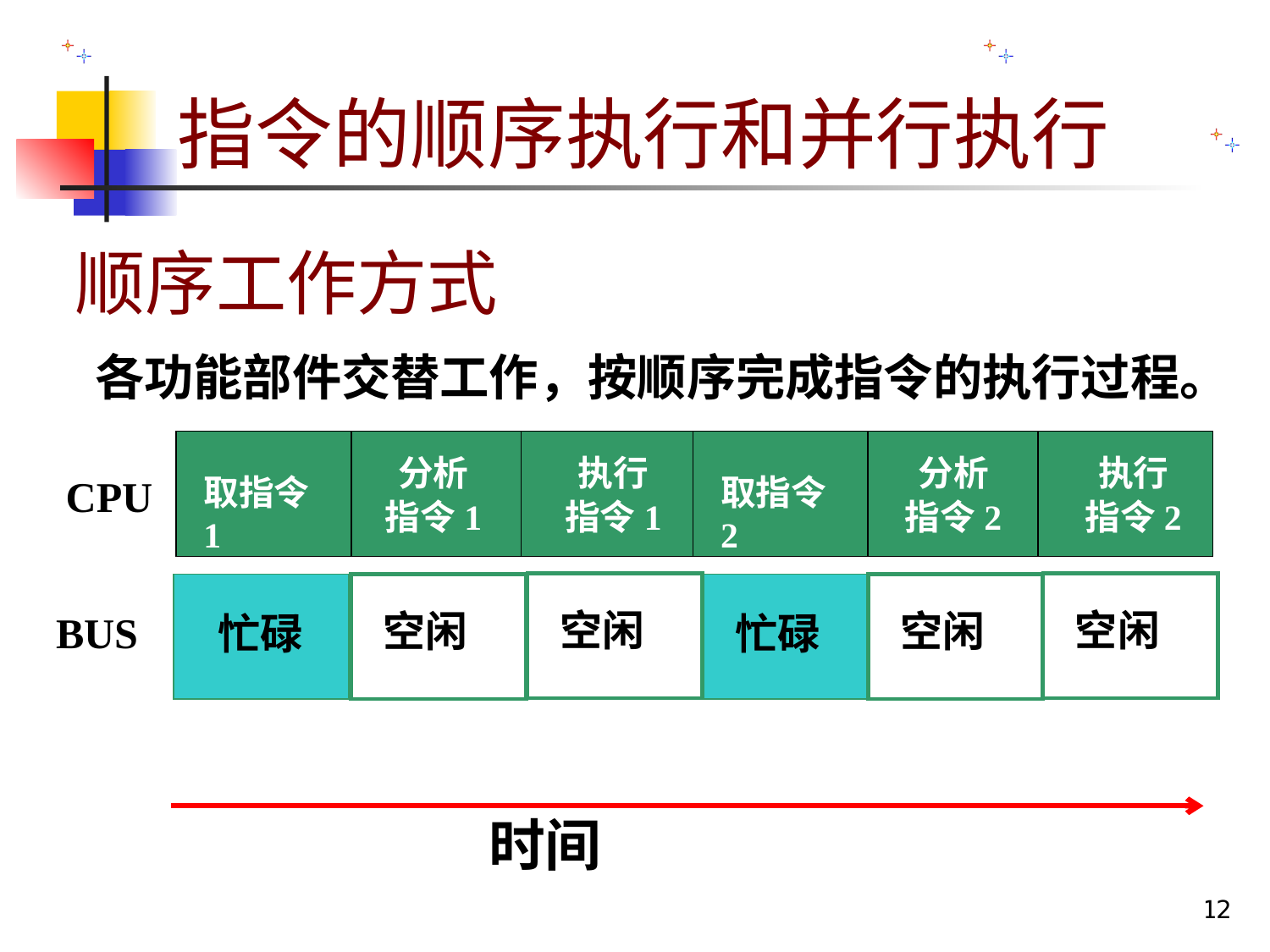

指令的顺序执行和并行执行
# 顺序工作方式
各功能部件交替工作，按顺序完成指令的执行过程。

分析
指令1
执行
指令1
分析
指令2
执行
指令2
CPU
取指令1
取指令2

空闲
空闲
空闲
空闲
BUS
忙碌
忙碌
时间
12